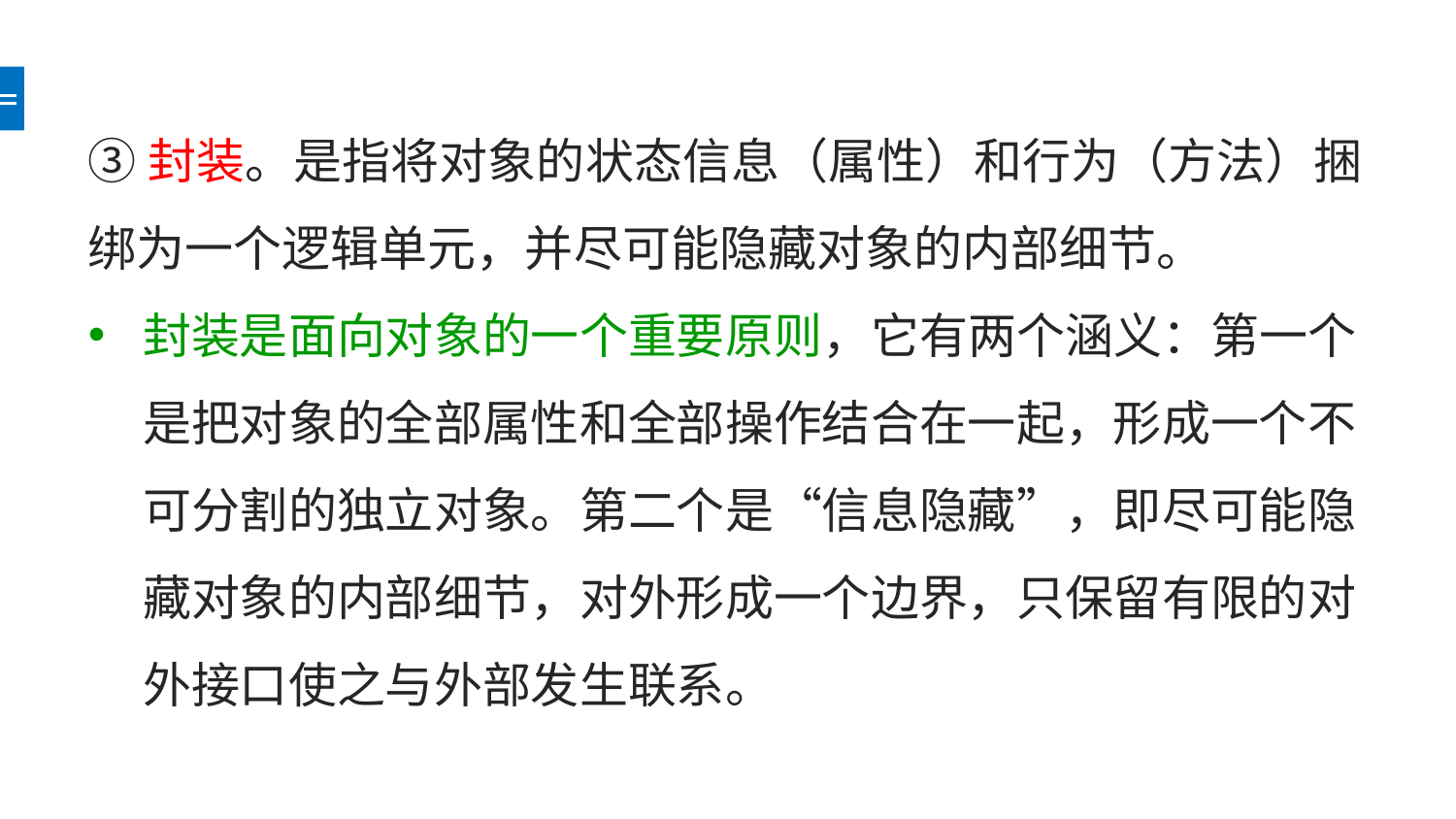

③封装。是指将对象的状态信息（属性）和行为（方法）捆绑为一个逻辑单元，并尽可能隐藏对象的内部细节。
封装是面向对象的一个重要原则，它有两个涵义：第一个是把对象的全部属性和全部操作结合在一起，形成一个不可分割的独立对象。第二个是“信息隐藏”，即尽可能隐藏对象的内部细节，对外形成一个边界，只保留有限的对外接口使之与外部发生联系。